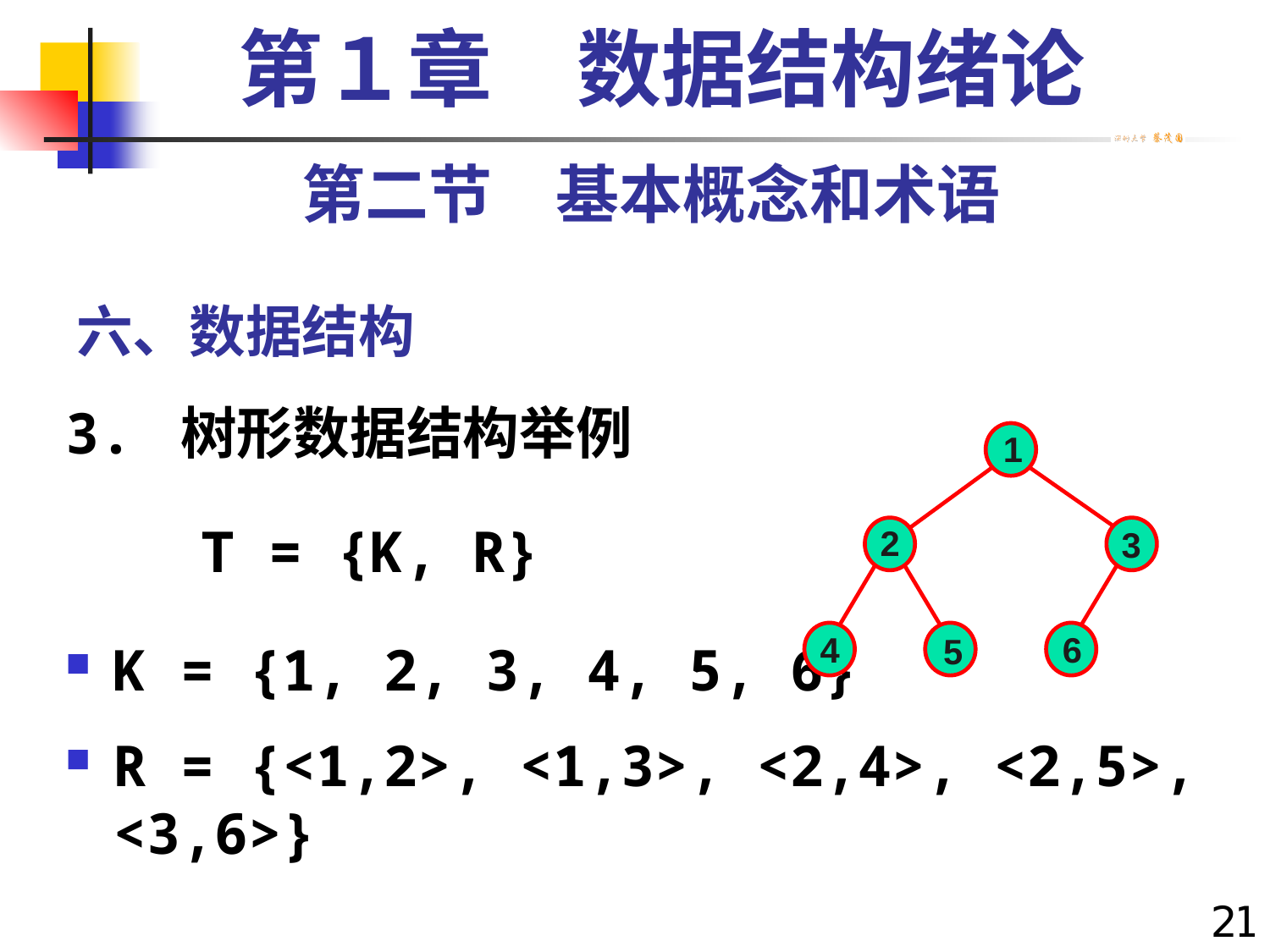

第１章　数据结构绪论
第二节　基本概念和术语
# 六、数据结构
3. 树形数据结构举例
    T = {K, R}
K = {1, 2, 3, 4, 5, 6}
R = {<1,2>, <1,3>, <2,4>, <2,5>, <3,6>}

1

2
3

4
6
5
21